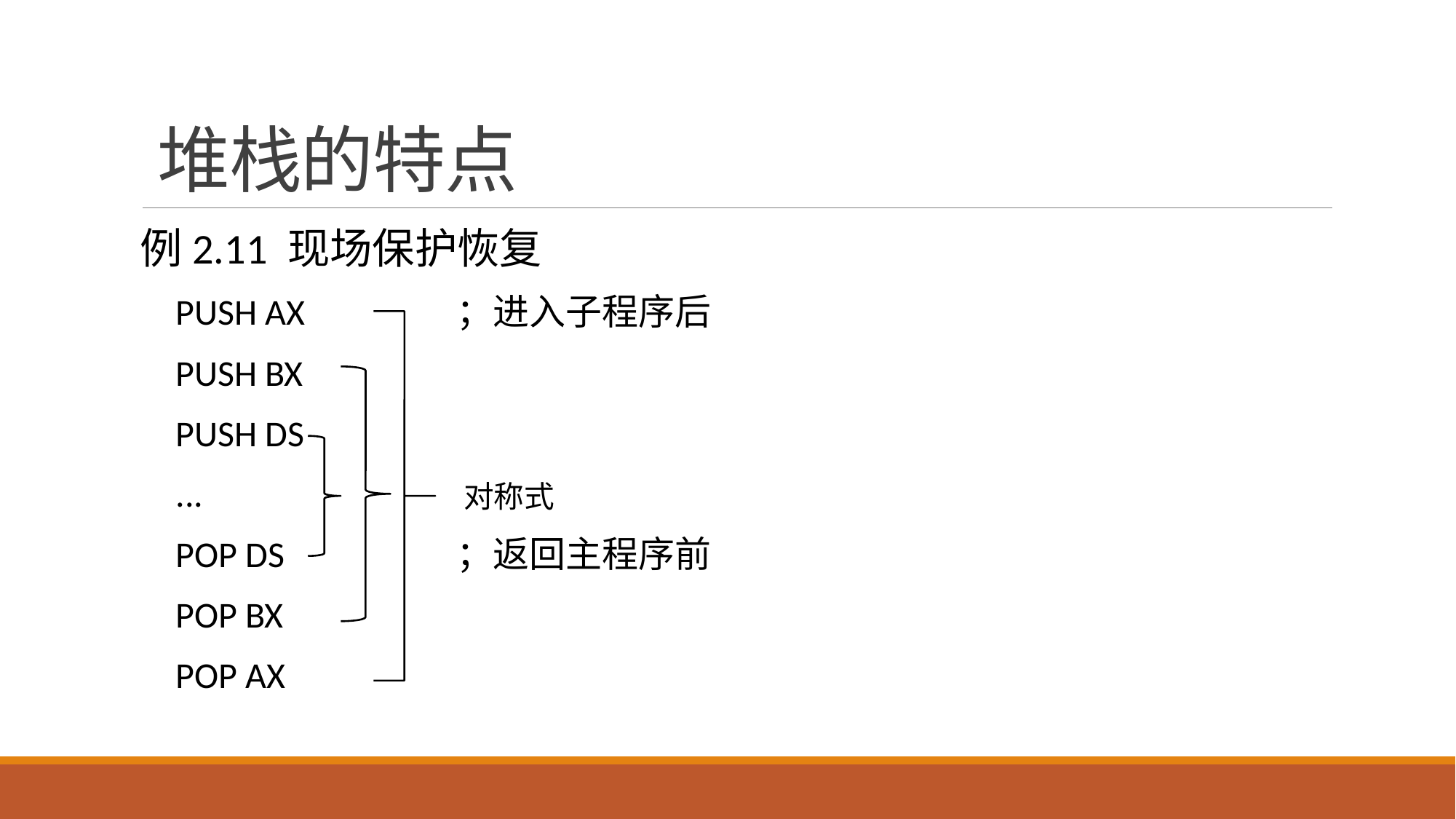

# 堆栈的特点
例2.11 现场保护恢复
PUSH AX		；进入子程序后
PUSH BX
PUSH DS
...
POP DS    		；返回主程序前
POP BX
POP AX

对称式